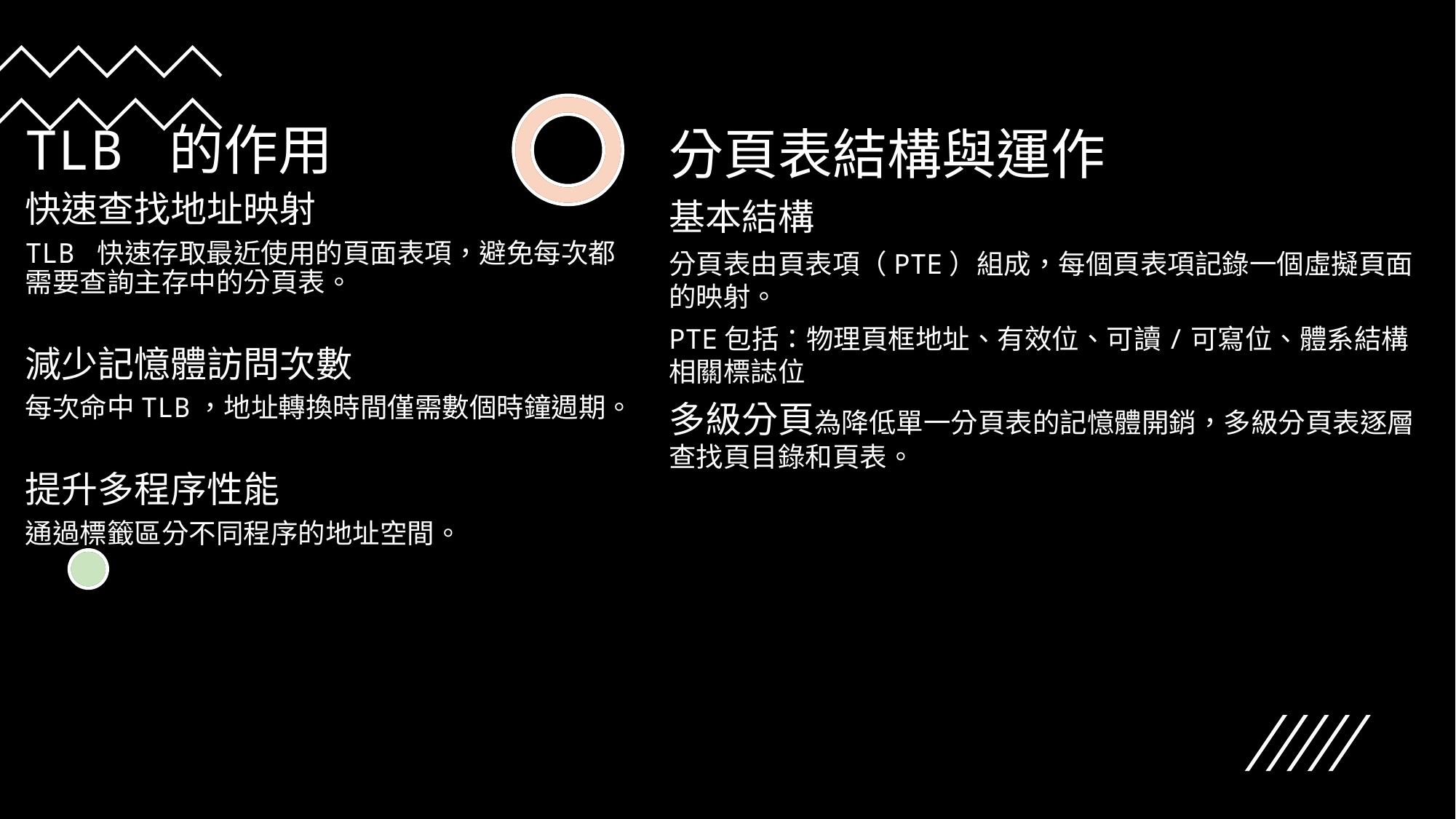

分頁表結構與運作
基本結構
分頁表由頁表項（PTE）組成，每個頁表項記錄一個虛擬頁面的映射。
PTE包括：物理頁框地址、有效位、可讀/可寫位、體系結構相關標誌位
多級分頁為降低單一分頁表的記憶體開銷，多級分頁表逐層查找頁目錄和頁表。
TLB 的作用
快速查找地址映射
TLB 快速存取最近使用的頁面表項，避免每次都需要查詢主存中的分頁表。

減少記憶體訪問次數
每次命中TLB，地址轉換時間僅需數個時鐘週期。

提升多程序性能
通過標籤區分不同程序的地址空間。